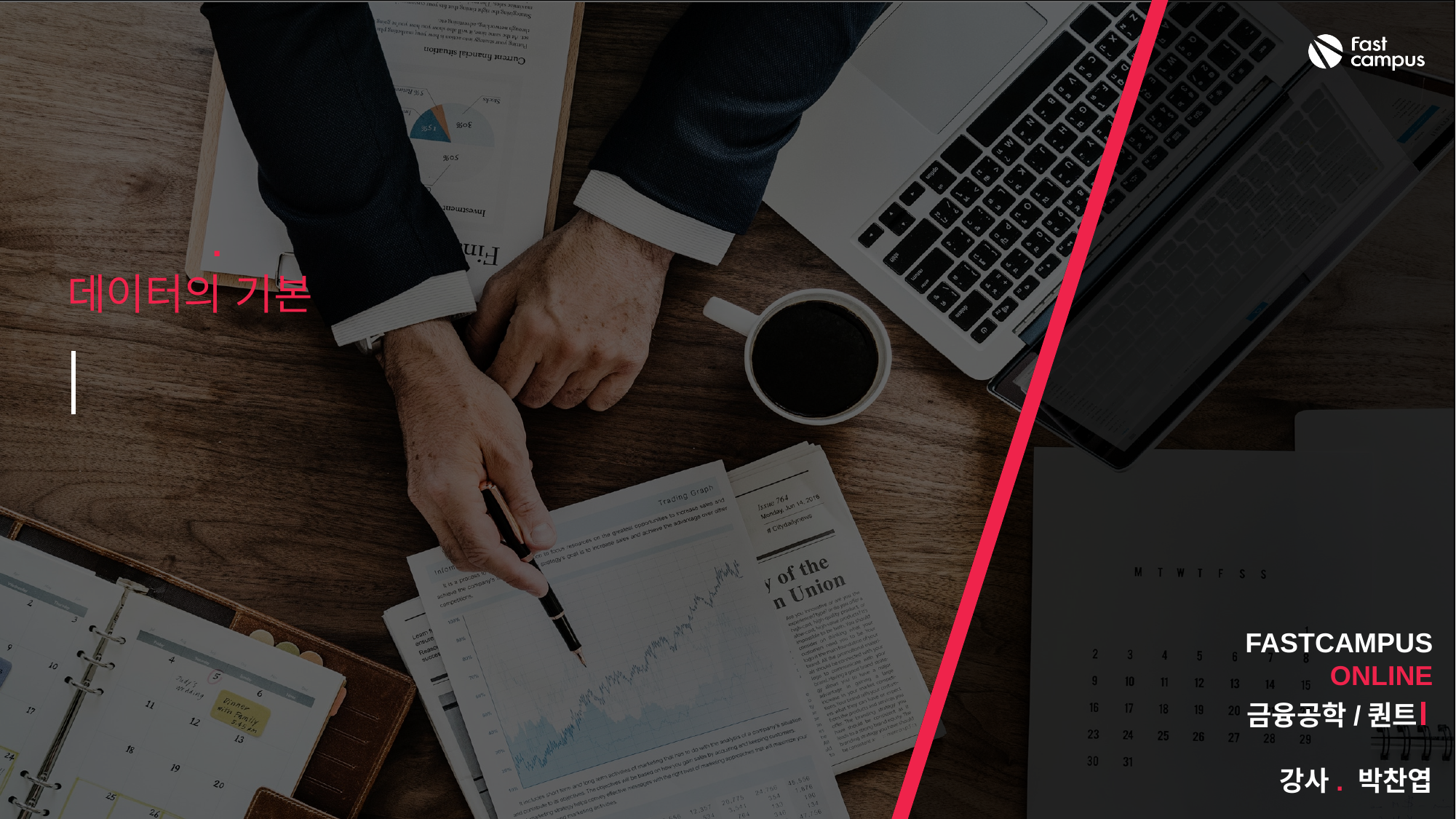

02
# 데이터의 기본
모두 같은 종류의 데이터 묶음